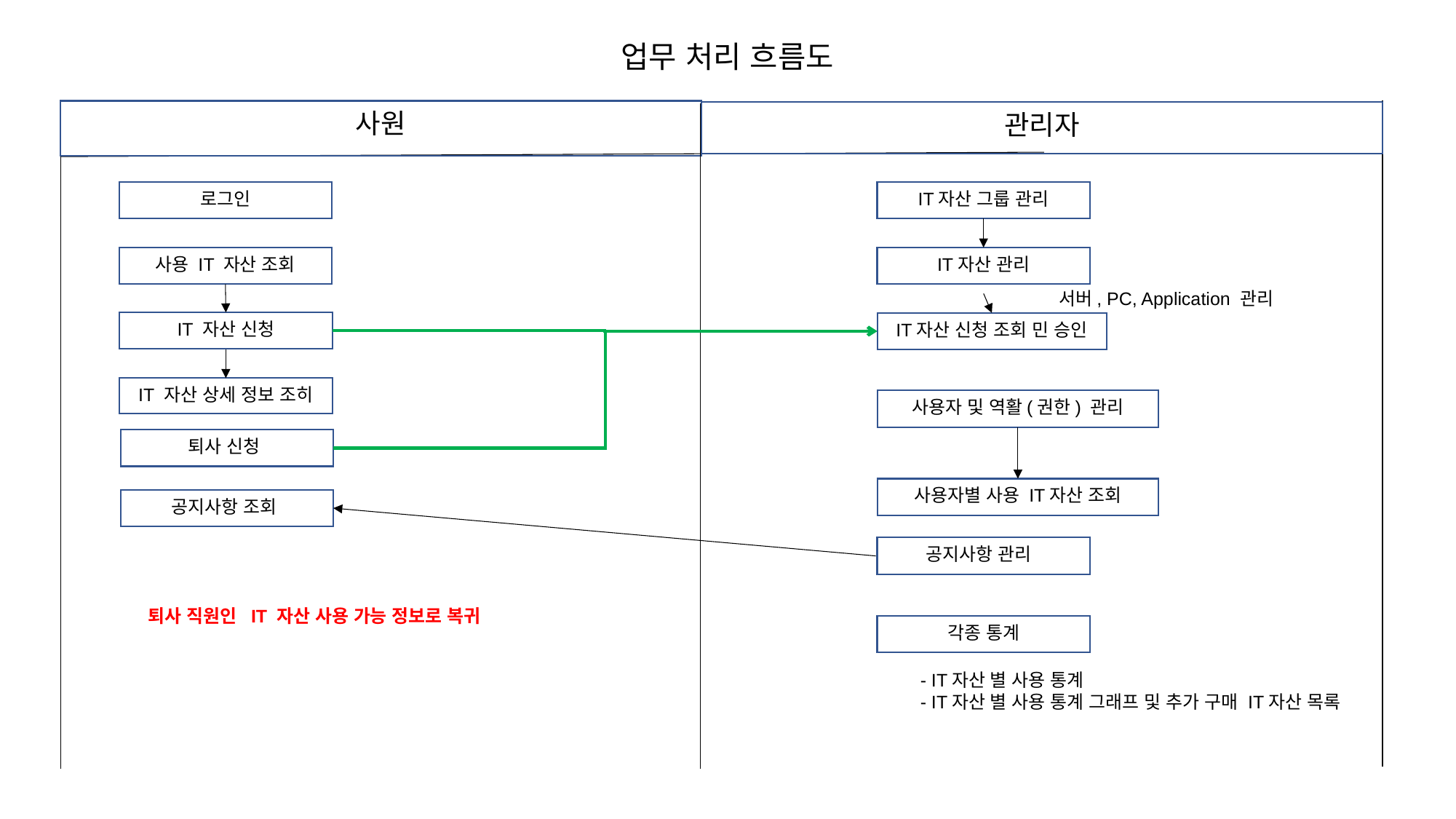

업무 처리 흐름도
사원
관리자
로그인
IT자산 그룹 관리
사용 IT 자산 조회
IT자산 관리
서버, PC, Application 관리
IT 자산 신청
IT자산 신청 조회 민 승인
IT 자산 상세 정보 조히
사용자 및 역활(권한) 관리
퇴사 신청
사용자별 사용 IT자산 조회
공지사항 조회
공지사항 관리
퇴사 직원인  IT 자산 사용 가능 정보로 복귀
각종 통계
- IT자산 별 사용 통계
- IT자산 별 사용 통계 그래프 및 추가 구매 IT자산 목록